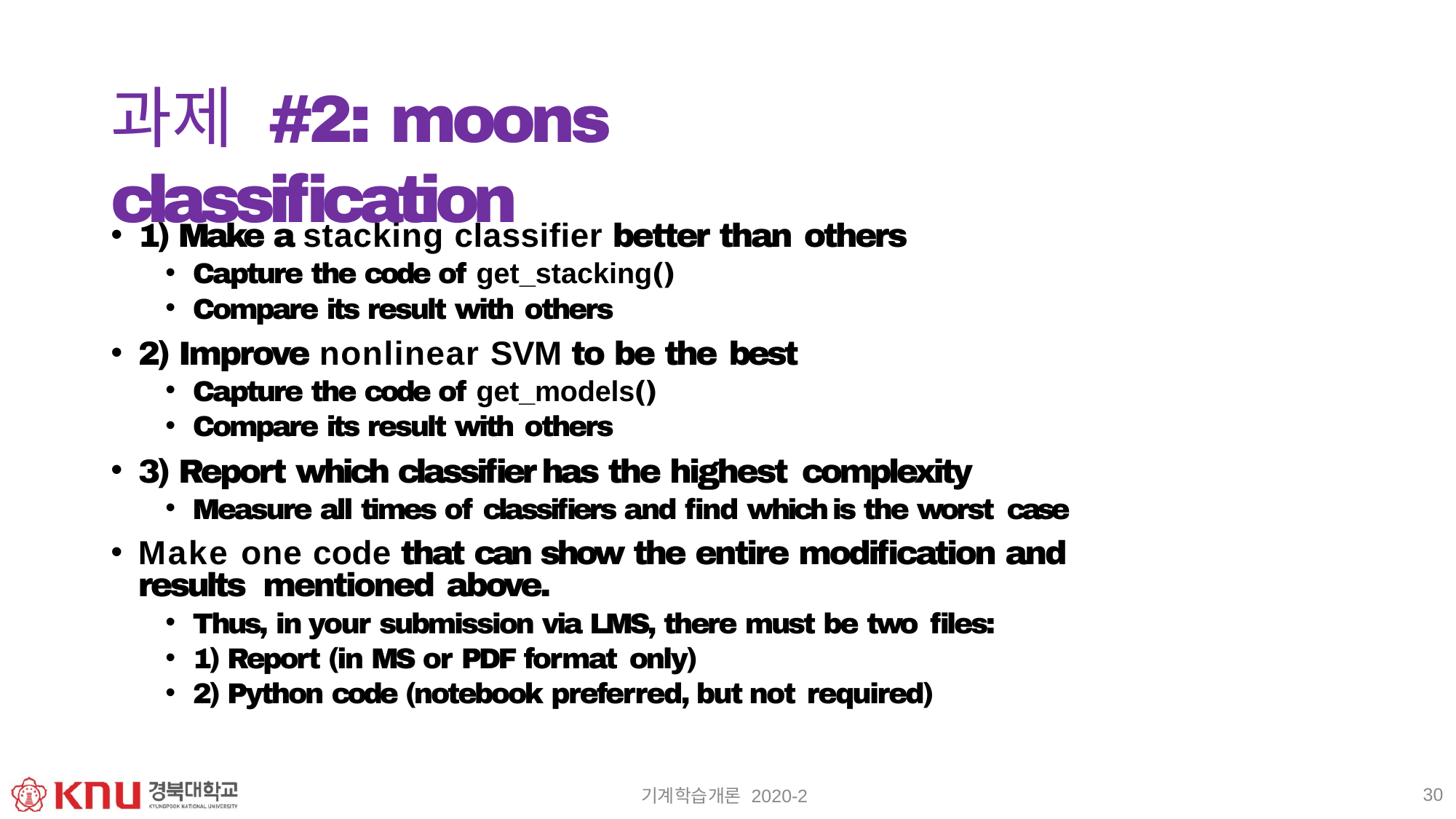

# 과제 #2: moons classification
1) Make a stacking classifier better than others
Capture the code of get_stacking()
Compare its result with others
2) Improve nonlinear SVM to be the best
Capture the code of get_models()
Compare its result with others
3) Report which classifier has the highest complexity
Measure all times of classifiers and find which is the worst case
Make one code that can show the entire modification and results  mentioned above.
Thus, in your submission via LMS, there must be two files:
1) Report (in MS or PDF format only)
2) Python code (notebook preferred, but not required)
30
기계학습개론 2020-2